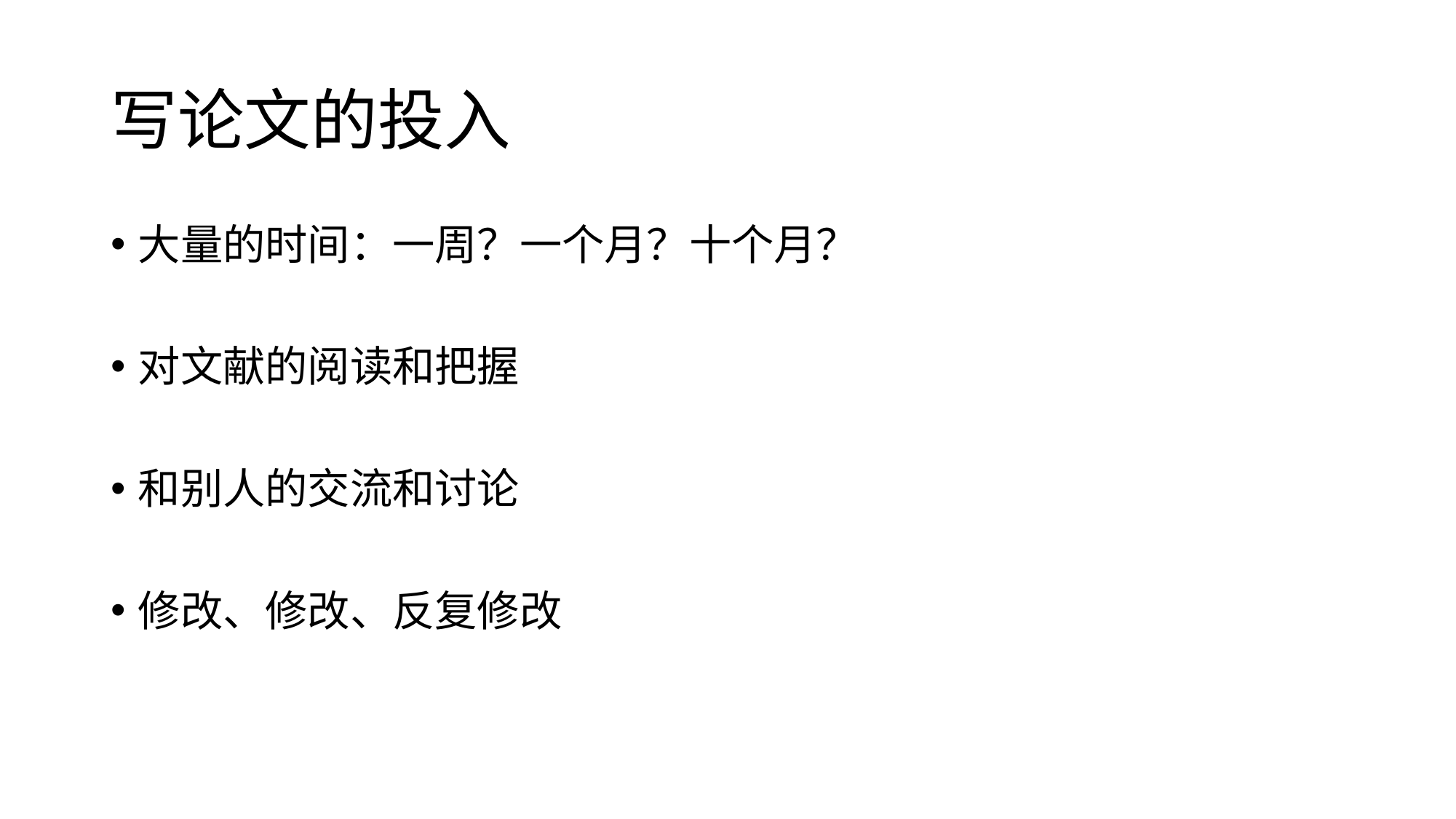

# 写论文的投入
大量的时间：一周？一个月？十个月？

对文献的阅读和把握

和别人的交流和讨论

修改、修改、反复修改